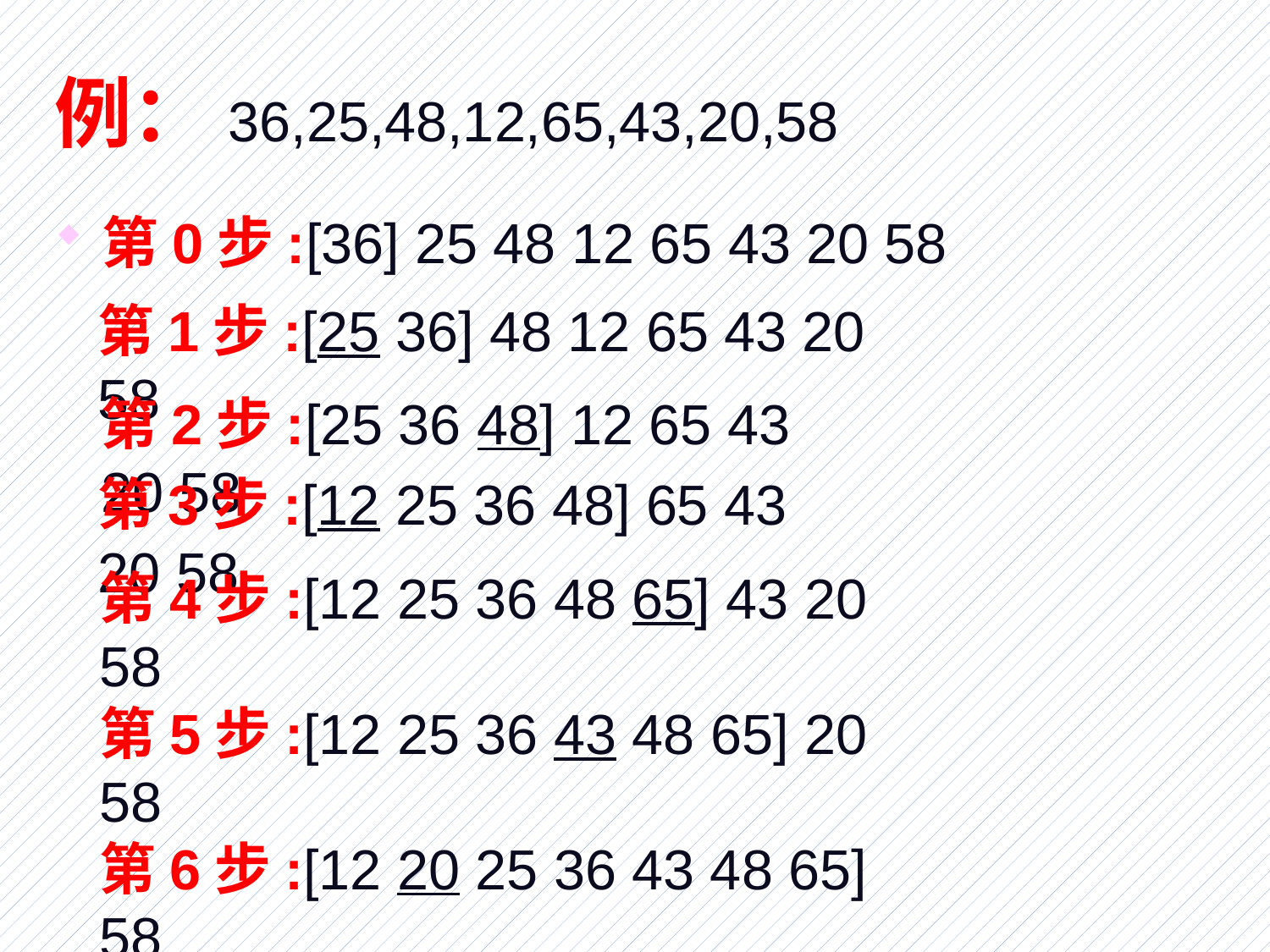

# 例：36,25,48,12,65,43,20,58
第0步:[36] 25 48 12 65 43 20 58
第1步:[25 36] 48 12 65 43 20 58

第2步:[25 36 48] 12 65 43 20 58
第3步:[12 25 36 48] 65 43 20 58
第4步:[12 25 36 48 65] 43 20 58
第5步:[12 25 36 43 48 65] 20 58
第6步:[12 20 25 36 43 48 65] 58
第7步:[12 20 25 36 43 48 58 65]